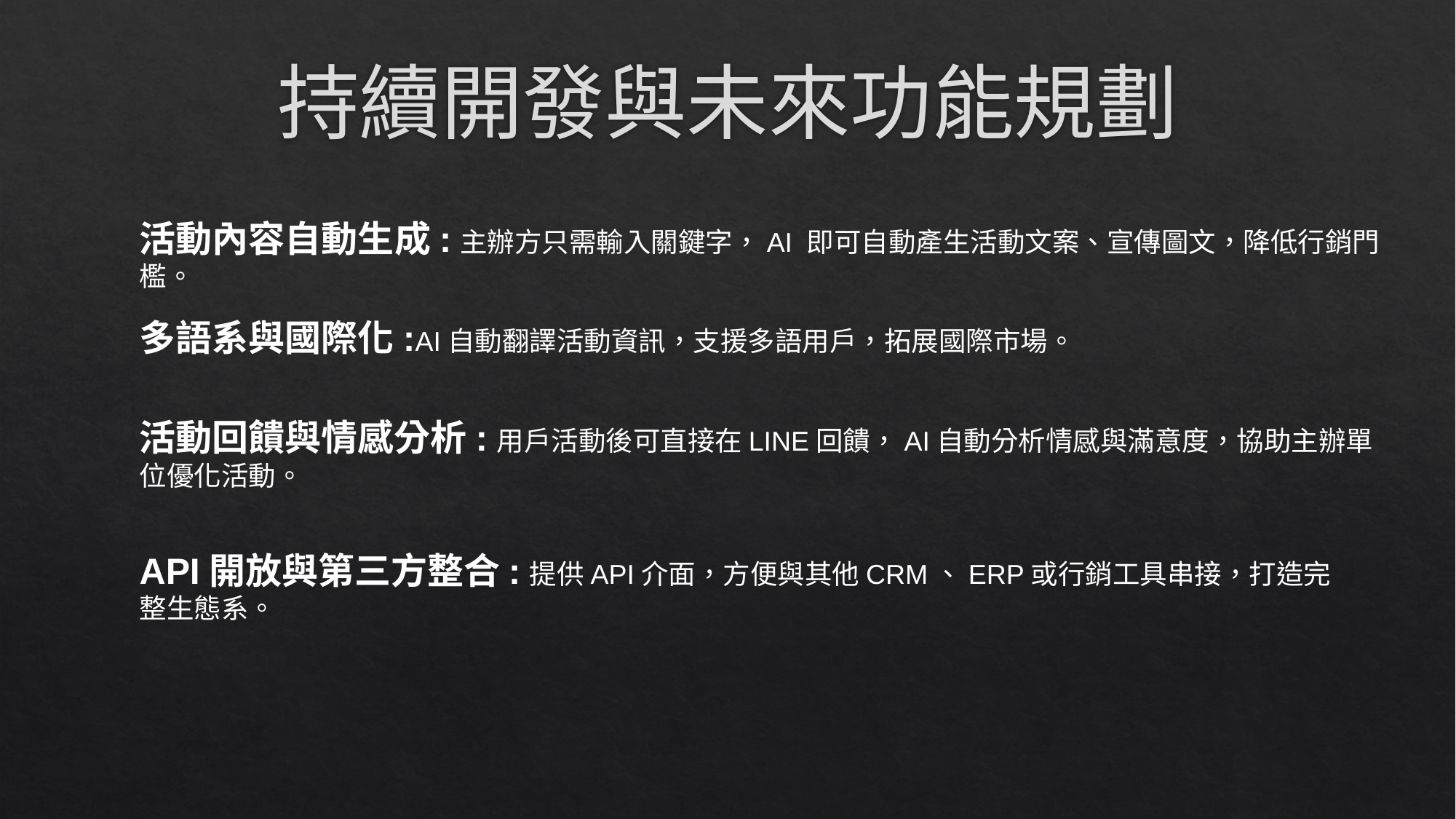

# 持續開發與未來功能規劃
活動內容自動生成:主辦方只需輸入關鍵字，AI 即可自動產生活動文案、宣傳圖文，降低行銷門檻。
多語系與國際化:AI自動翻譯活動資訊，支援多語用戶，拓展國際市場。
活動回饋與情感分析:用戶活動後可直接在LINE回饋，AI自動分析情感與滿意度，協助主辦單位優化活動。
API開放與第三方整合:提供API介面，方便與其他CRM、ERP或行銷工具串接，打造完整生態系。